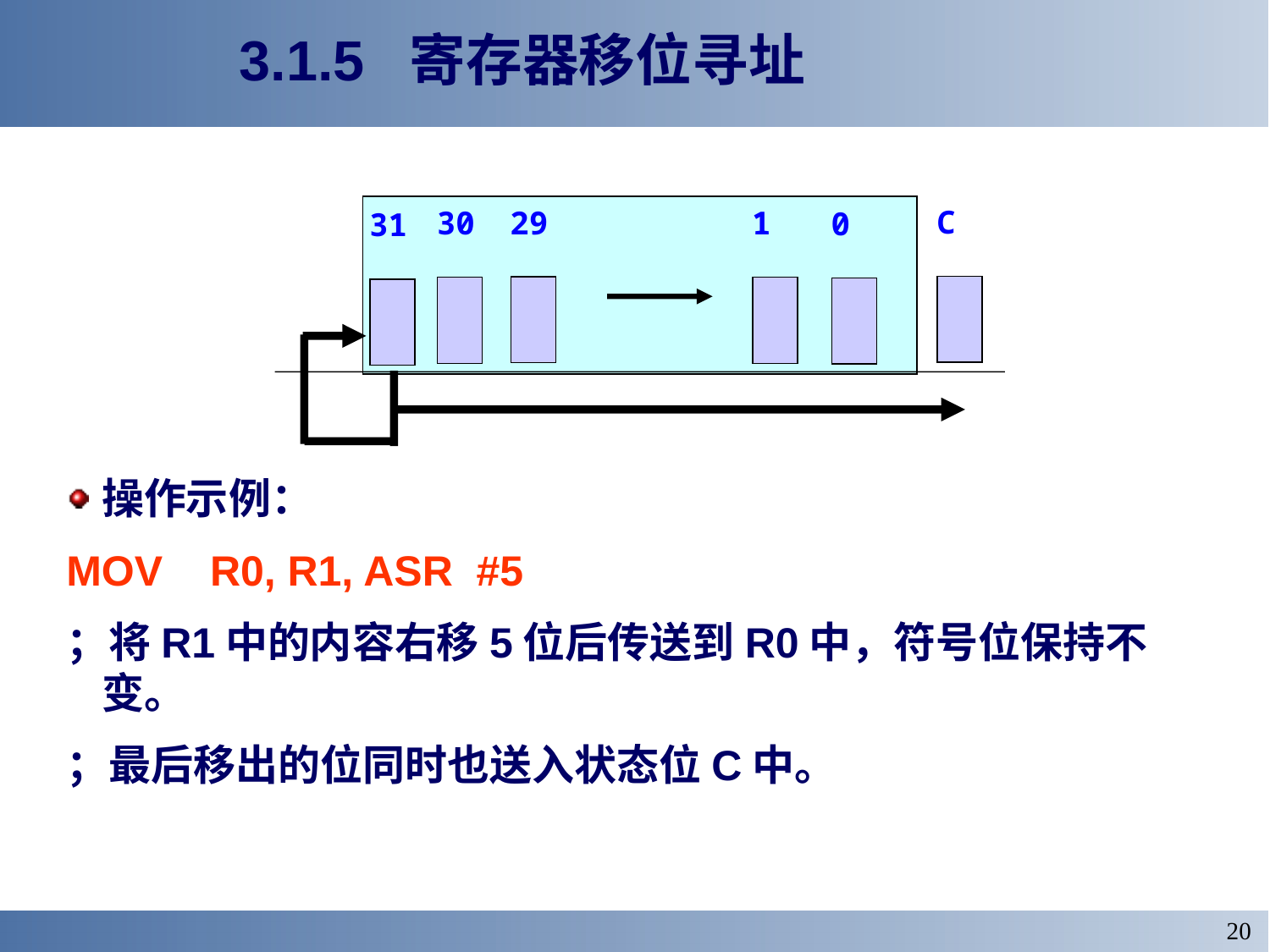

# 3.1.5  寄存器移位寻址

C

29

30

1

0

31

操作示例：
MOV    R0, R1, ASR  #5
；将R1中的内容右移5位后传送到R0中，符号位保持不变。
；最后移出的位同时也送入状态位C中。